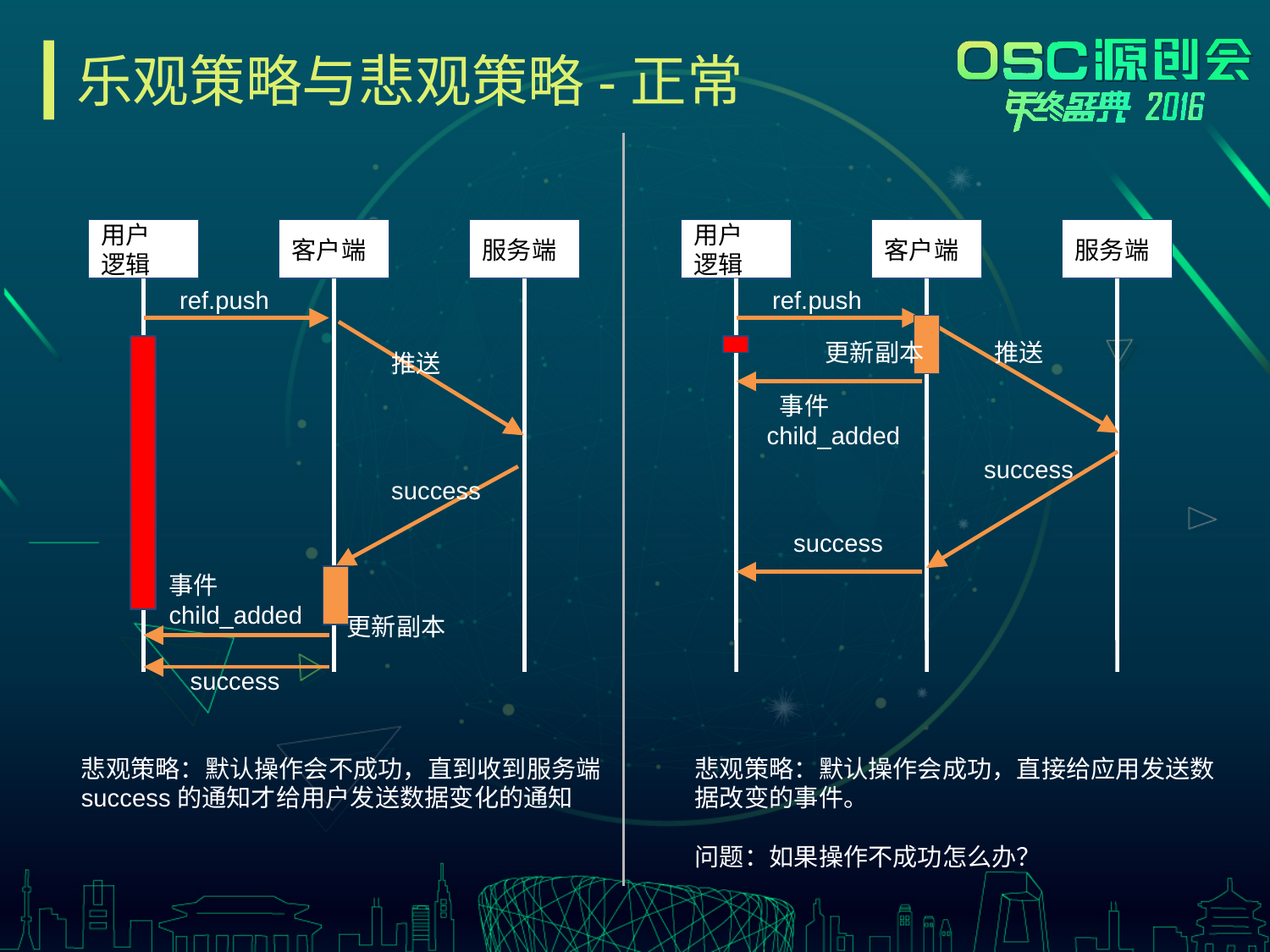

# 乐观策略与悲观策略-正常
用户
逻辑
客户端
服务端
用户
逻辑
客户端
服务端
ref.push
ref.push

更新副本
推送
推送

 事件child_added
success
success
success
事件child_added

更新副本
success
悲观策略：默认操作会不成功，直到收到服务端success的通知才给用户发送数据变化的通知
悲观策略：默认操作会成功，直接给应用发送数据改变的事件。

问题：如果操作不成功怎么办？